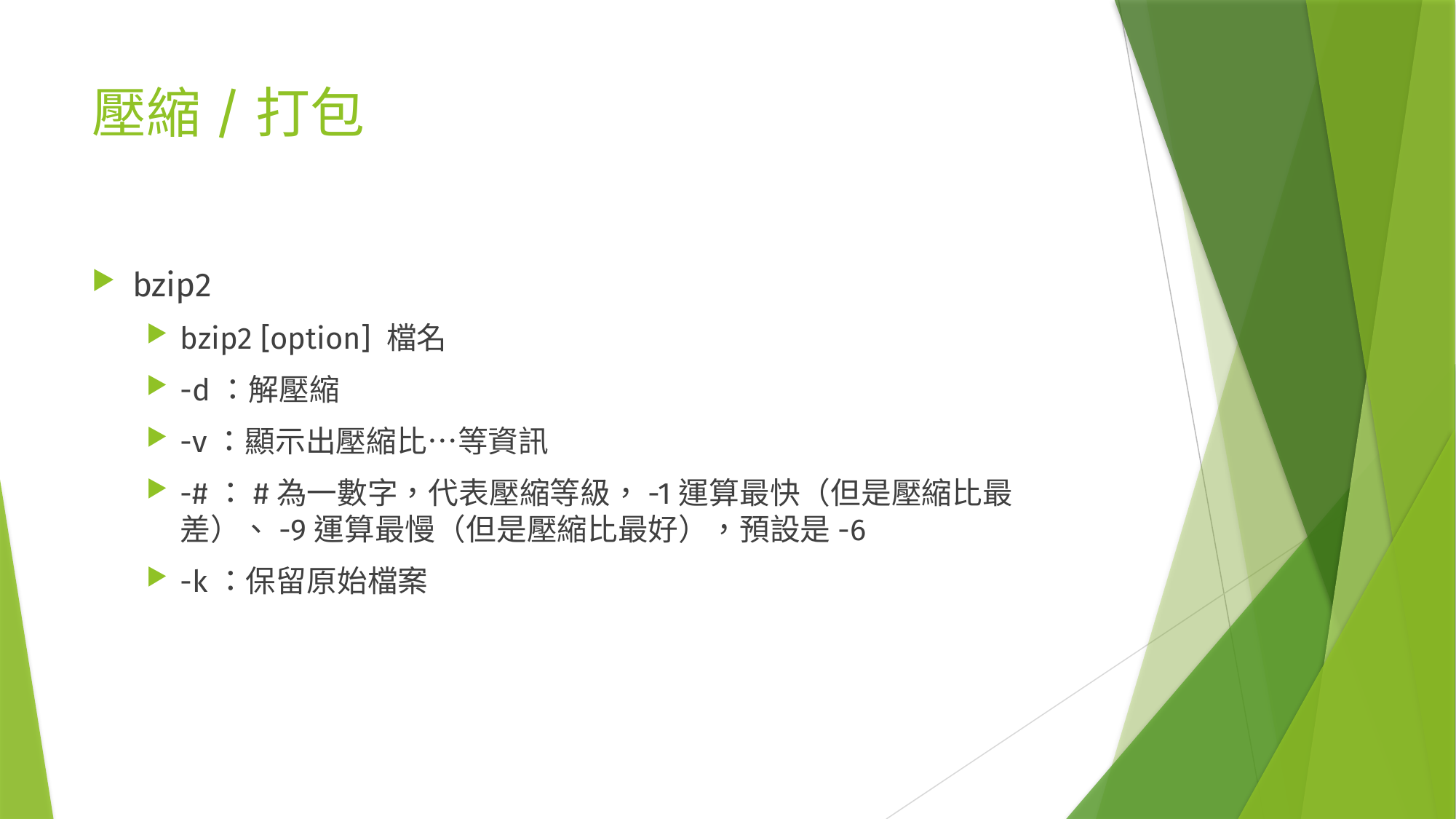

# 壓縮/打包
bzip2
bzip2 [option] 檔名
-d：解壓縮
-v：顯示出壓縮比…等資訊
-#：#為一數字，代表壓縮等級，-1運算最快（但是壓縮比最差）、-9運算最慢（但是壓縮比最好），預設是-6
-k：保留原始檔案